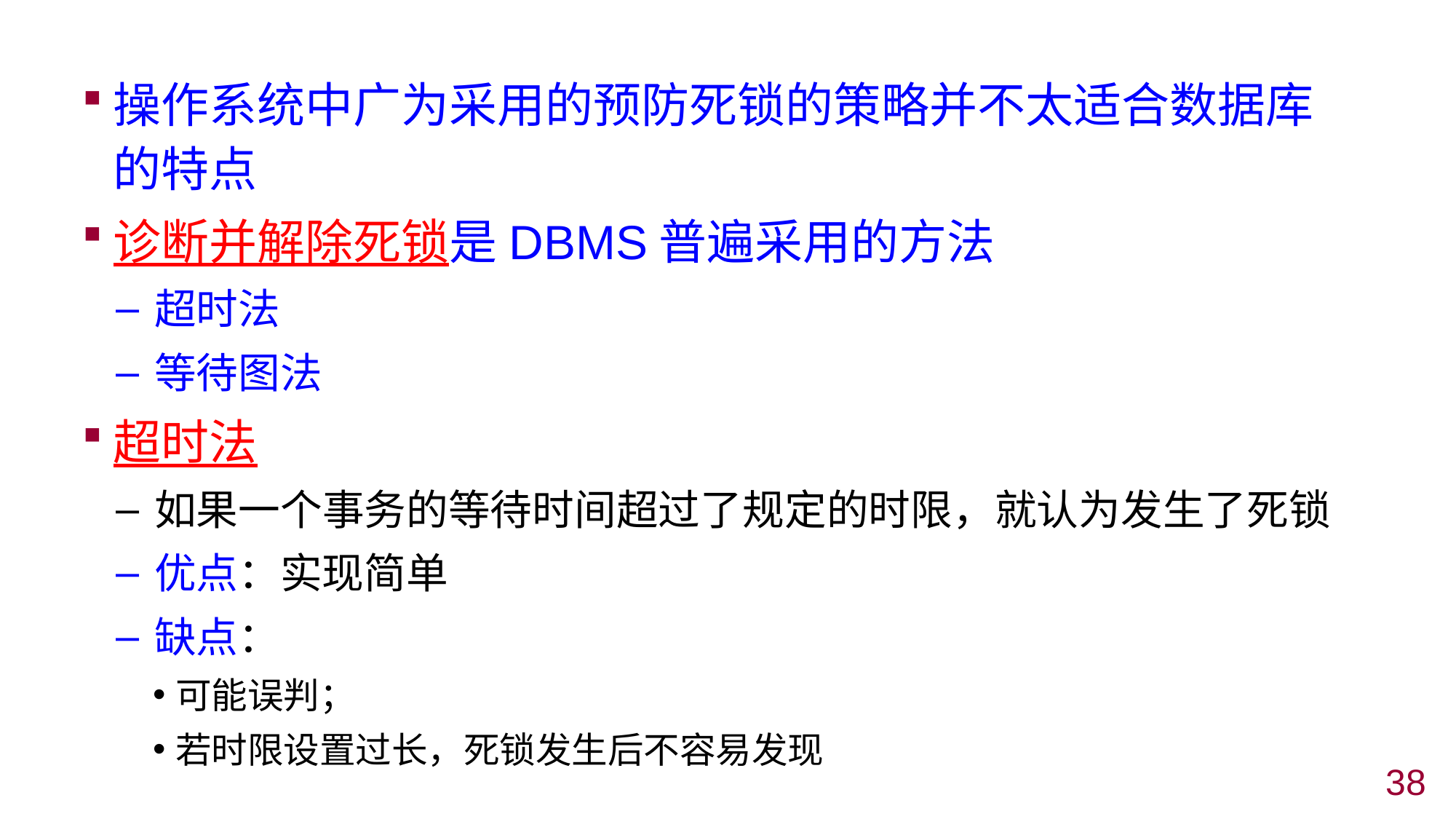

操作系统中广为采用的预防死锁的策略并不太适合数据库的特点
诊断并解除死锁是DBMS普遍采用的方法
超时法
等待图法
超时法
如果一个事务的等待时间超过了规定的时限，就认为发生了死锁
优点：实现简单
缺点：
可能误判；
若时限设置过长，死锁发生后不容易发现
38